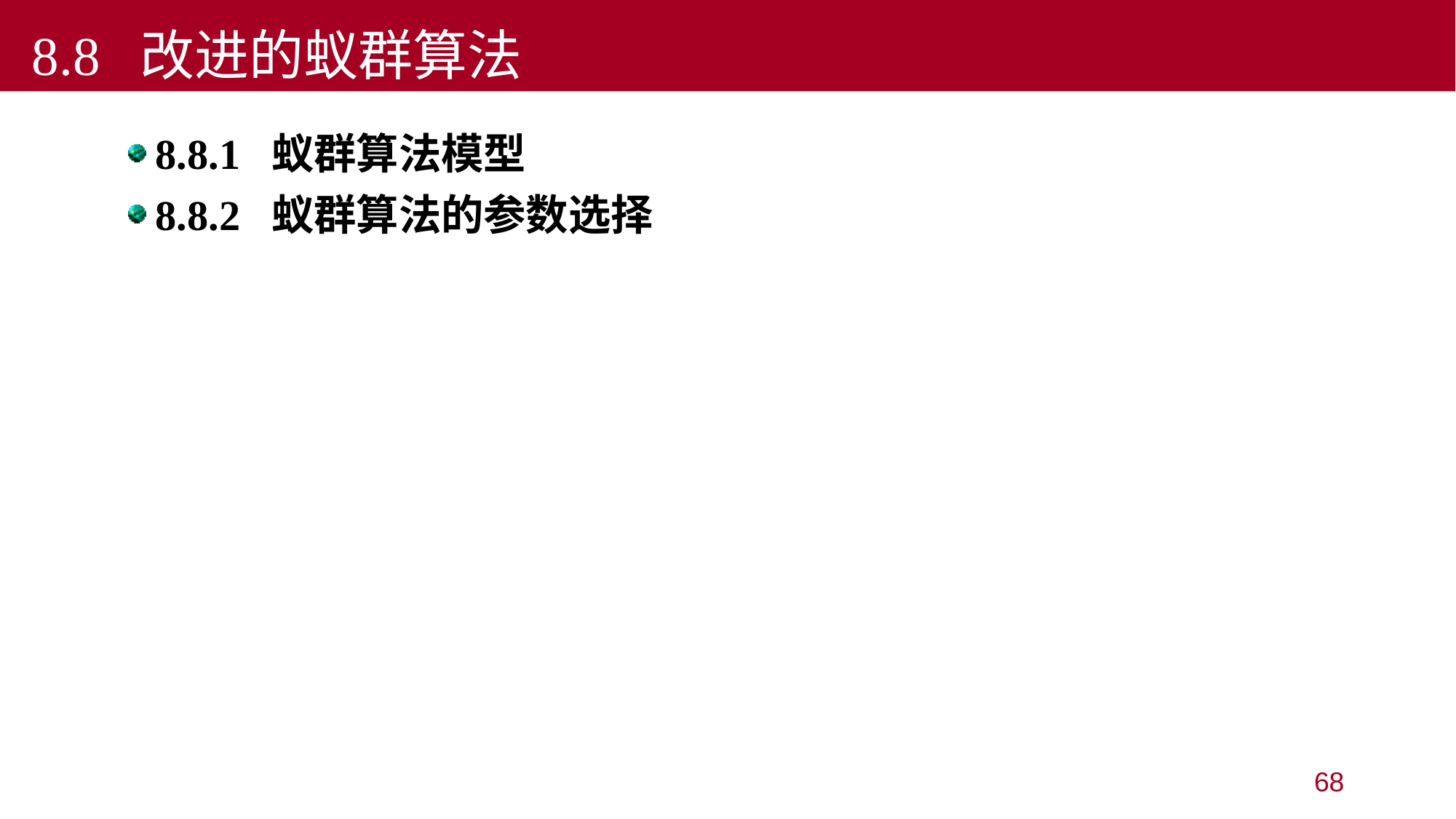

8.8  改进的蚁群算法
8.8.1  蚁群算法模型
8.8.2  蚁群算法的参数选择

68